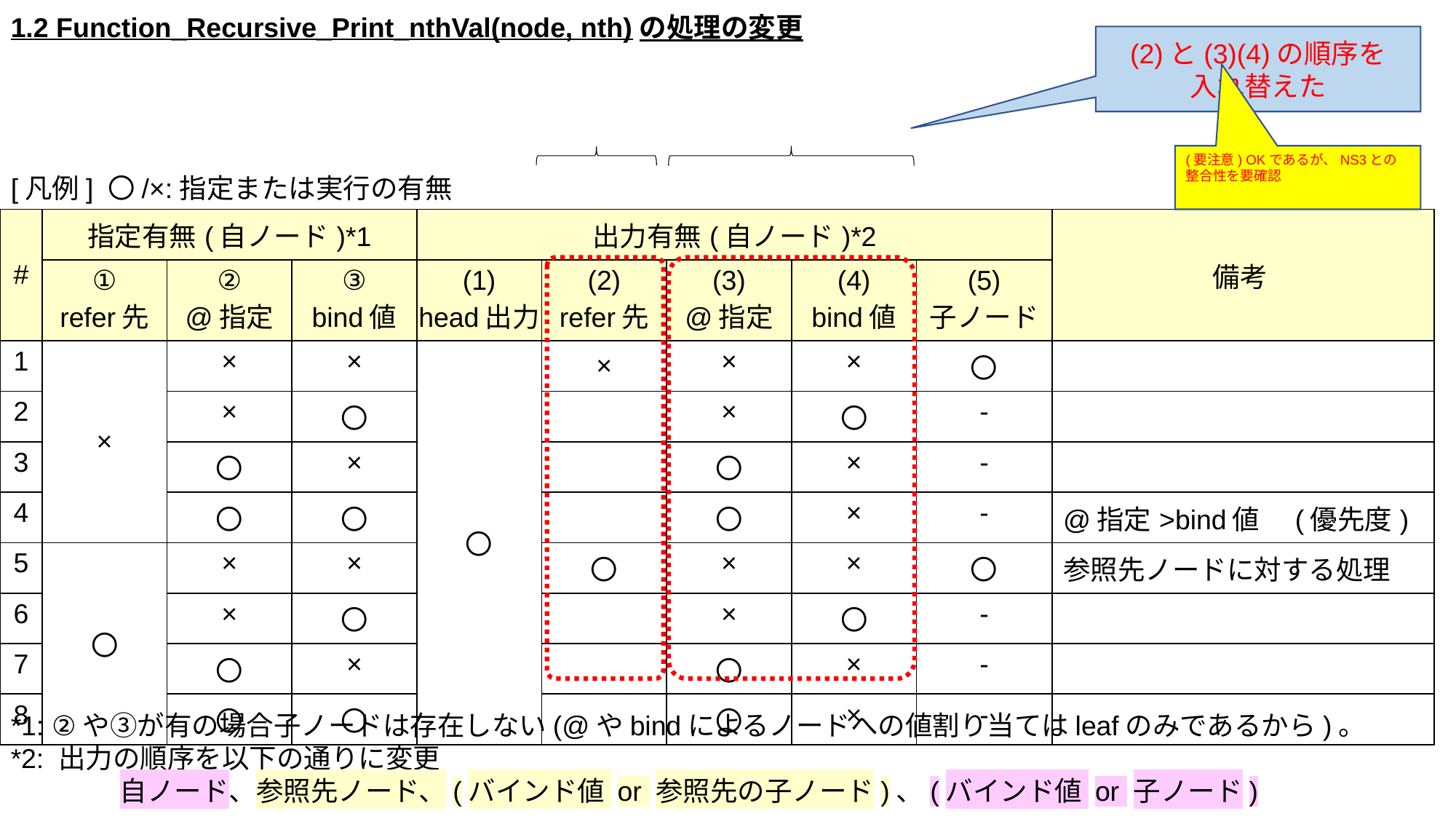

1.2 Function_Recursive_Print_nthVal(node, nth)の処理の変更
(2)と(3)(4)の順序を
入れ替えた

(要注意) OKであるが、NS3との整合性を要確認
[凡例] 〇/×:指定または実行の有無
| # | 指定有無(自ノード)\*1 |  |  | 出力有無(自ノード)\*2 |  |  |  |  | 備考 |
| --- | --- | --- | --- | --- | --- | --- | --- | --- | --- |
|  | ① refer先 | ② @指定 | ③ bind値 | (1) head出力 | (2) refer先 | (3) @指定 | (4) bind値 | (5) 子ノード |  |
| 1 | × | × | × | 〇 | × | × | × | 〇 |  |
| 2 |  | × | 〇 |  |  | × | 〇 | - |  |
| 3 |  | 〇 | × |  |  | 〇 | × | - |  |
| 4 |  | 〇 | 〇 |  |  | 〇 | × | - | @指定>bind値　(優先度) |
| 5 | 〇 | × | × |  | 〇 | × | × | 〇 | 参照先ノードに対する処理 |
| 6 |  | × | 〇 |  |  | × | 〇 | - |  |
| 7 |  | 〇 | × |  |  | 〇 | × | - |  |
| 8 |  | 〇 | 〇 |  |  | 〇 | × | - |  |

*1: ②や③が有の場合子ノードは存在しない(@やbindによるノードへの値割り当てはleafのみであるから)。
*2: 出力の順序を以下の通りに変更
	自ノード、参照先ノード、(バインド値 or 参照先の子ノード)、(バインド値 or 子ノード)